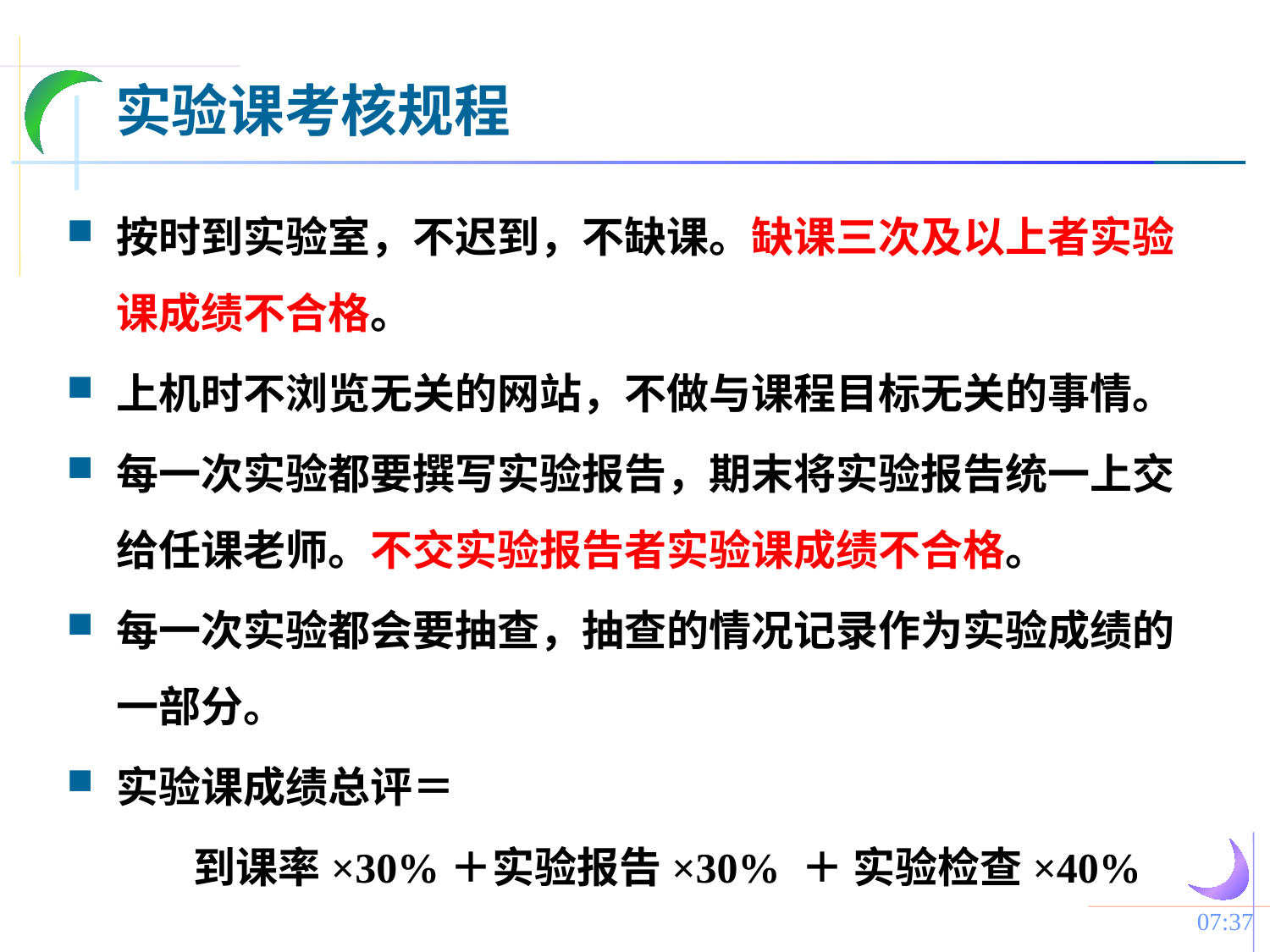

# 实验课考核规程
按时到实验室，不迟到，不缺课。缺课三次及以上者实验课成绩不合格。
上机时不浏览无关的网站，不做与课程目标无关的事情。
每一次实验都要撰写实验报告，期末将实验报告统一上交给任课老师。不交实验报告者实验课成绩不合格。
每一次实验都会要抽查，抽查的情况记录作为实验成绩的一部分。
实验课成绩总评＝
	到课率×30%＋实验报告×30% ＋ 实验检查×40%
 07:37